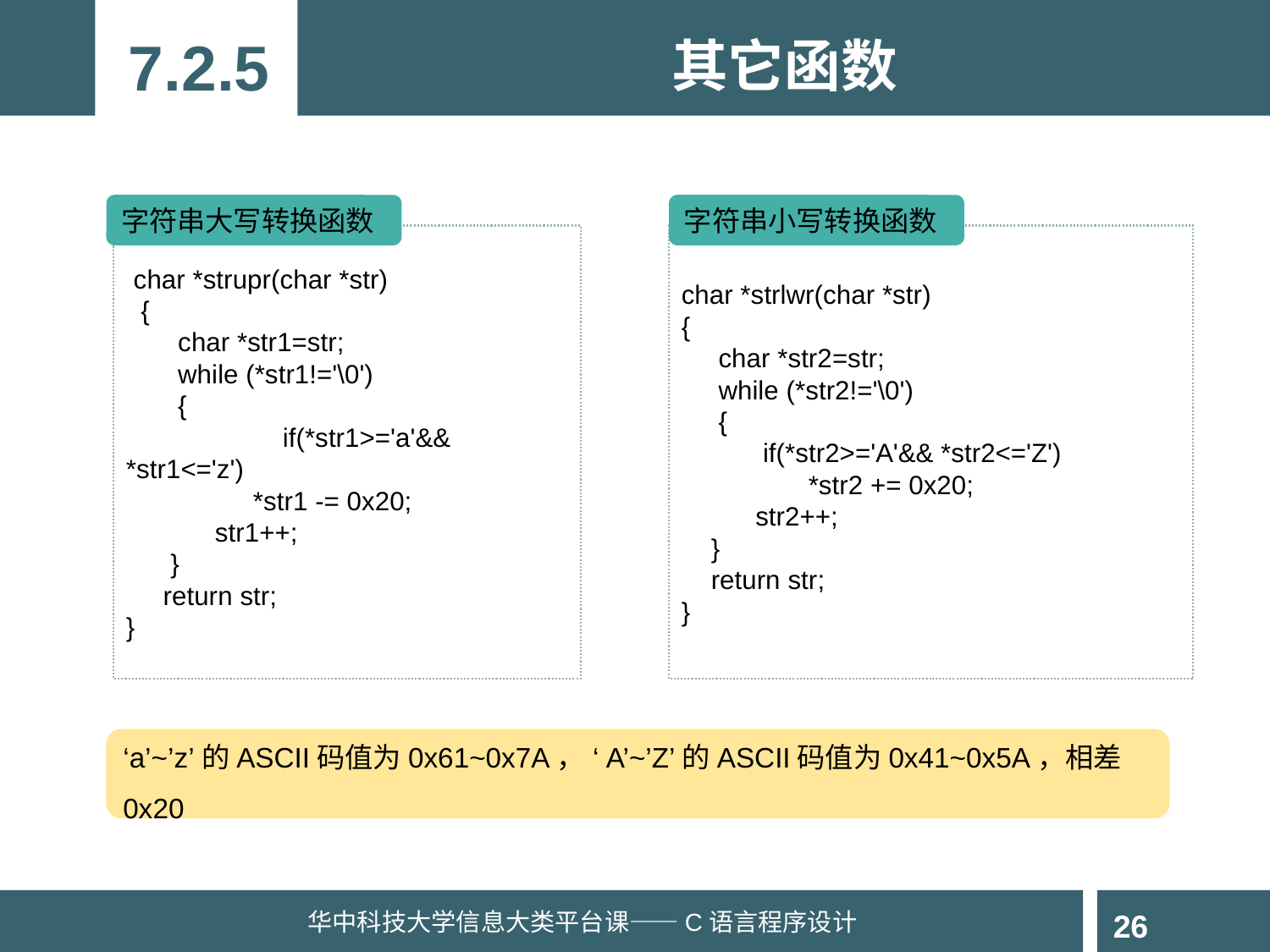

7.2.5
其它函数
字符串大写转换函数
字符串小写转换函数
 char *strupr(char *str)
  {
       char *str1=str;
       while (*str1!='\0')
       {
	    if(*str1>='a'&& *str1<='z')
            	*str1 -= 0x20;
            str1++;
      }
     return str;
}
char *strlwr(char *str)
{
     char *str2=str;
     while (*str2!='\0')
     {
           if(*str2>='A'&& *str2<='Z')
          	*str2 += 0x20;
          str2++;
    }
    return str;
}
‘a’~’z’的ASCII码值为0x61~0x7A， ‘A’~’Z’的ASCII码值为0x41~0x5A，相差0x20